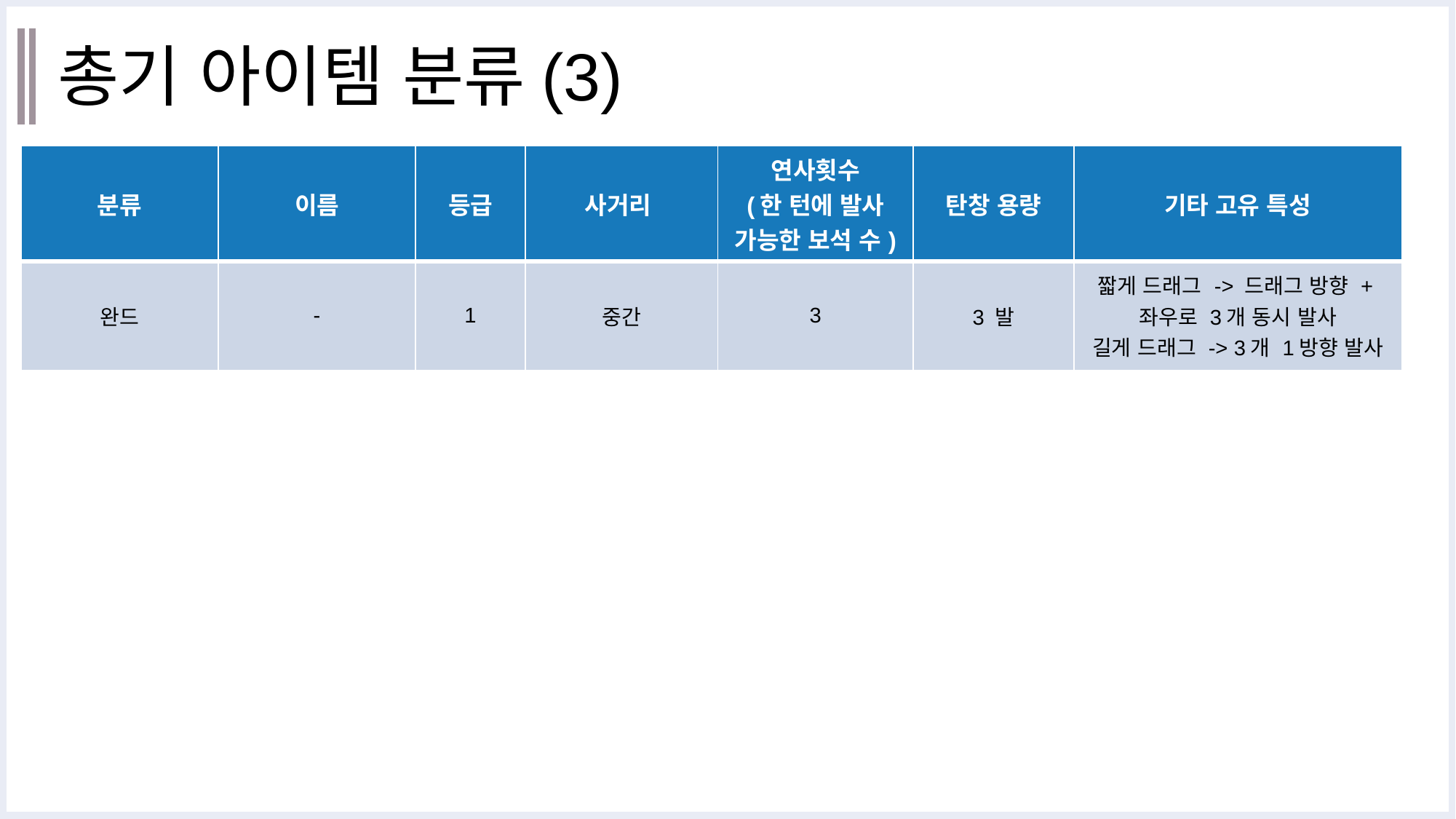

# 총기 아이템 분류(3)
| 분류 | 이름 | 등급 | 사거리 | 연사횟수 (한 턴에 발사 가능한 보석 수) | 탄창 용량 | 기타 고유 특성 |
| --- | --- | --- | --- | --- | --- | --- |
| 완드 | - | 1 | 중간 | 3 | 3 발 | 짧게 드래그 -> 드래그 방향 +좌우로 3개 동시 발사 길게 드래그 -> 3개 1방향 발사 |